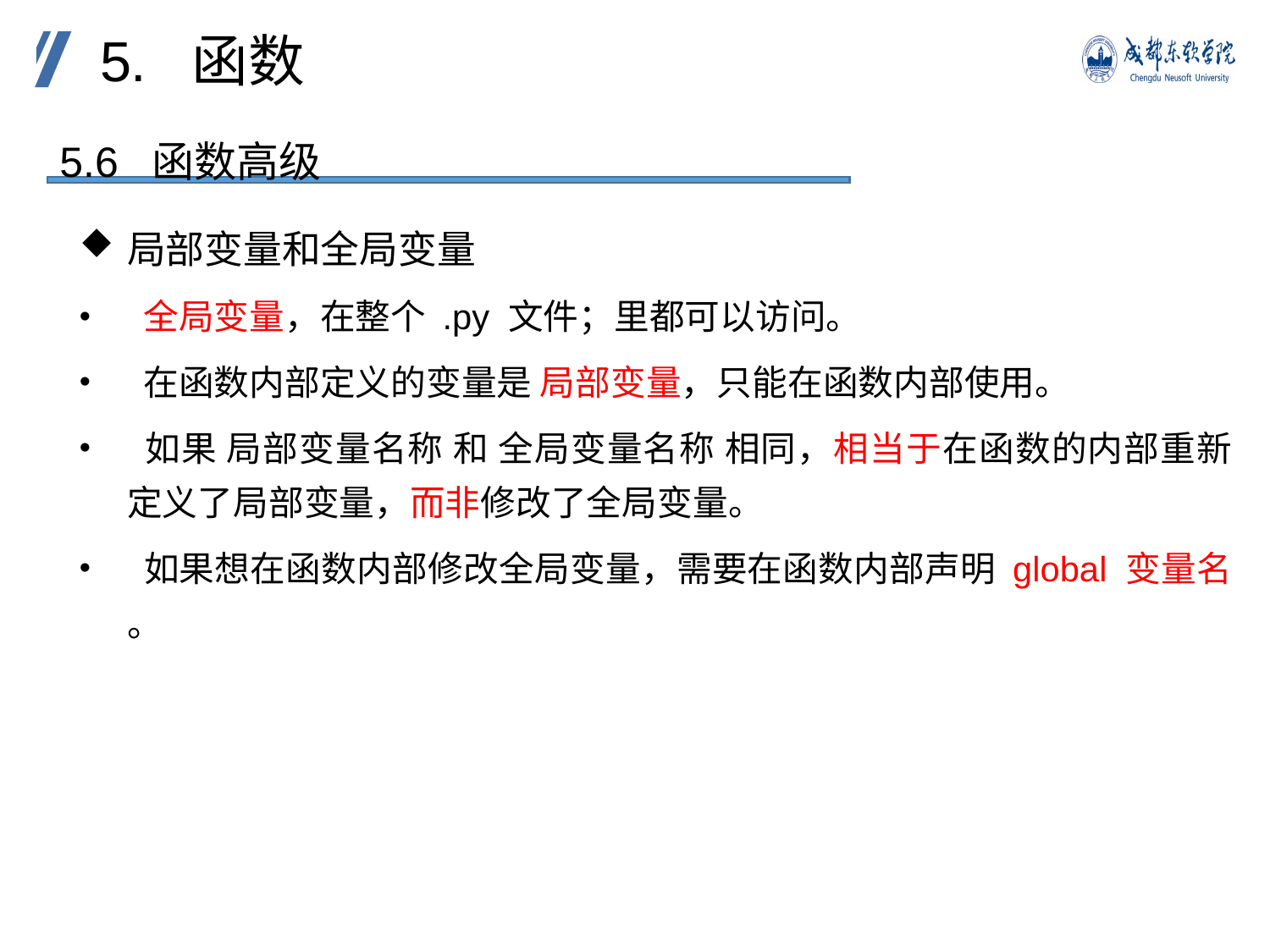

5.  函数
5.6  函数高级

局部变量和全局变量
 全局变量，在整个 .py 文件；里都可以访问。
 在函数内部定义的变量是 局部变量，只能在函数内部使用。
 如果 局部变量名称 和 全局变量名称 相同，相当于在函数的内部重新定义了局部变量，而非修改了全局变量。
 如果想在函数内部修改全局变量，需要在函数内部声明 global 变量名 。